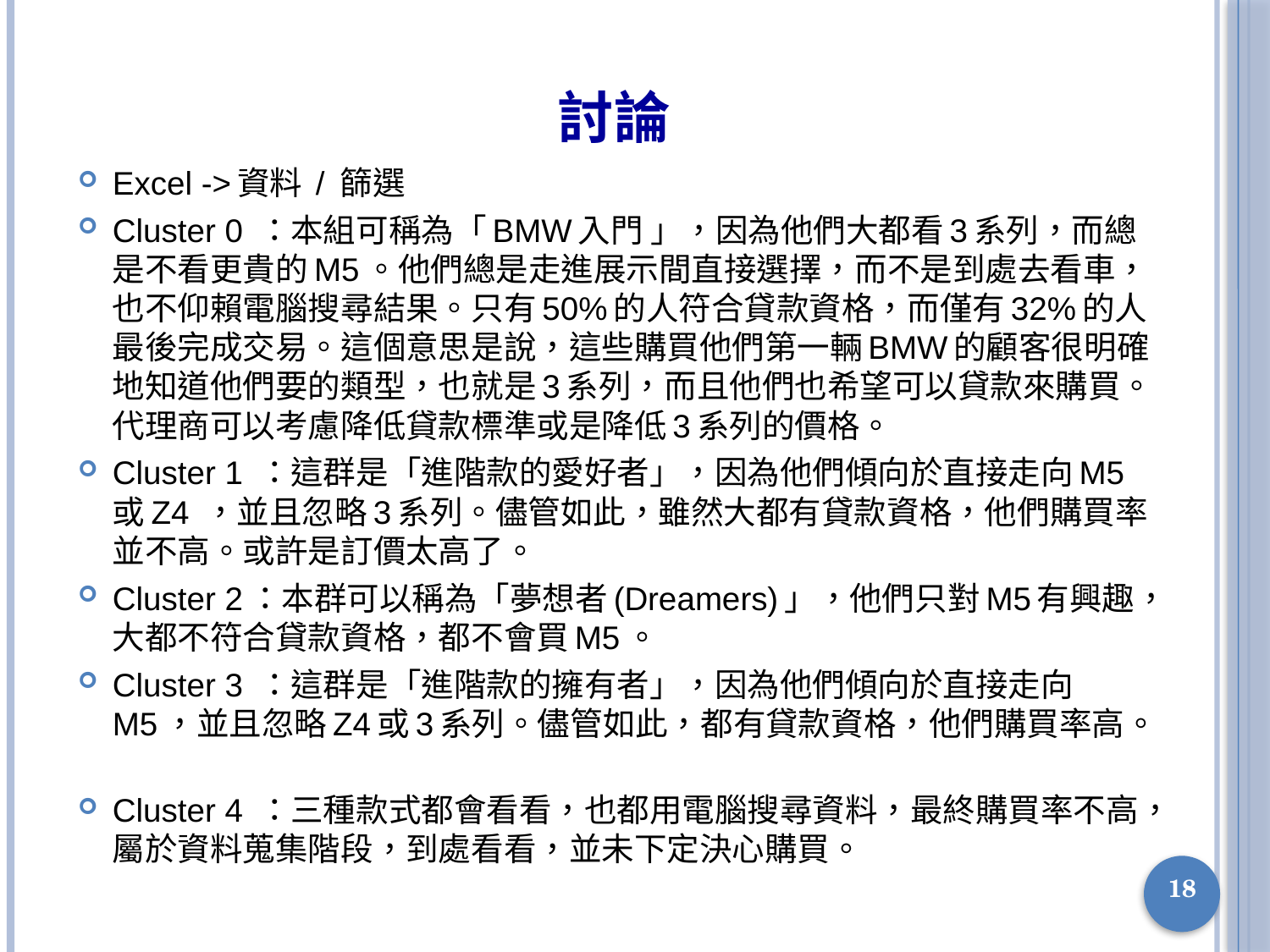

# 討論
Excel ->資料 / 篩選
Cluster 0 ：本組可稱為「BMW入門 」，因為他們大都看3系列，而總是不看更貴的M5。他們總是走進展示間直接選擇，而不是到處去看車，也不仰賴電腦搜尋結果。只有50%的人符合貸款資格，而僅有32%的人最後完成交易。這個意思是說，這些購買他們第一輛BMW的顧客很明確地知道他們要的類型，也就是3系列，而且他們也希望可以貸款來購買。代理商可以考慮降低貸款標準或是降低3系列的價格。
Cluster 1 ：這群是「進階款的愛好者」，因為他們傾向於直接走向M5或Z4 ，並且忽略3系列。儘管如此，雖然大都有貸款資格，他們購買率並不高。或許是訂價太高了。
Cluster 2：本群可以稱為「夢想者(Dreamers)」，他們只對M5有興趣，大都不符合貸款資格，都不會買M5。
Cluster 3 ：這群是「進階款的擁有者」，因為他們傾向於直接走向M5，並且忽略Z4或3系列。儘管如此，都有貸款資格，他們購買率高。
Cluster 4 ：三種款式都會看看，也都用電腦搜尋資料，最終購買率不高，屬於資料蒐集階段，到處看看，並未下定決心購買。
18